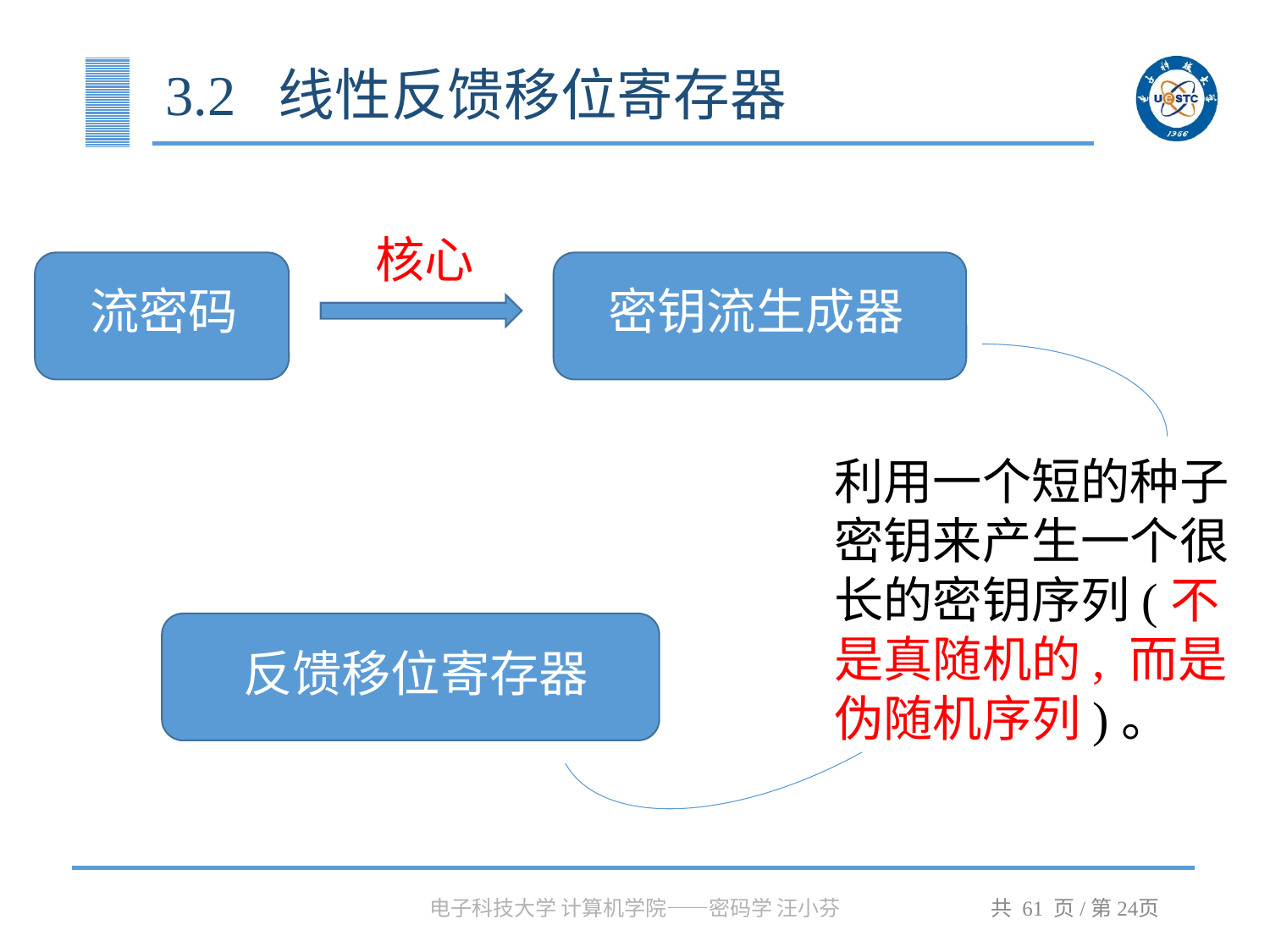

# 3.2  线性反馈移位寄存器
核心

流密码

密钥流生成器

利用一个短的种子密钥来产生一个很长的密钥序列(不是真随机的, 而是伪随机序列)。

反馈移位寄存器

电子科技大学 计算机学院——密码学 汪小芬
共 61 页/第24页